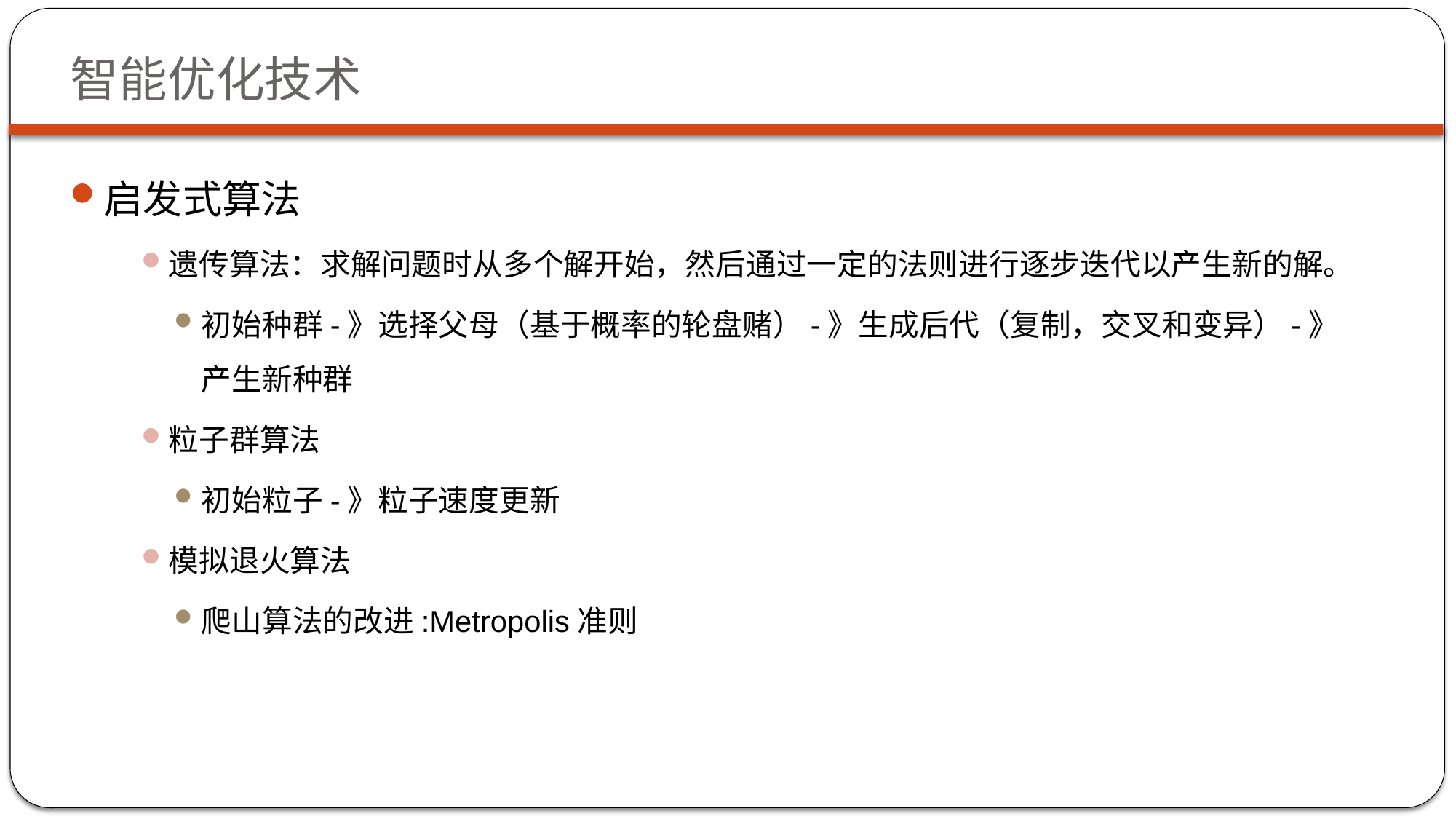

# 智能优化技术
启发式算法
遗传算法：求解问题时从多个解开始，然后通过一定的法则进行逐步迭代以产生新的解。
初始种群-》选择父母（基于概率的轮盘赌）-》生成后代（复制，交叉和变异）-》产生新种群
粒子群算法
初始粒子-》粒子速度更新
模拟退火算法
爬山算法的改进:Metropolis准则